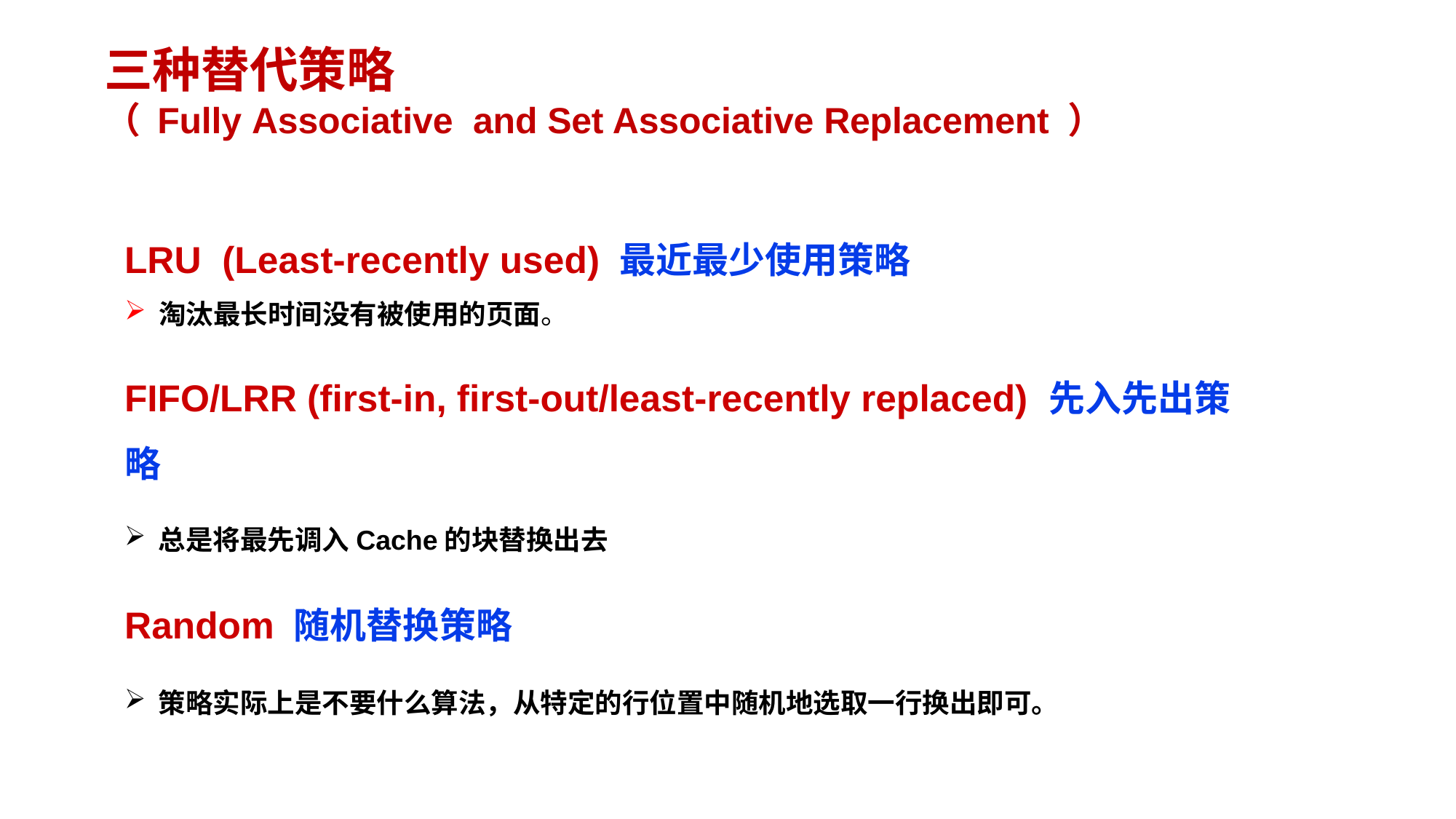

# 三种替代策略 （ Fully Associative  and Set Associative Replacement ）
LRU  (Least-recently used) 最近最少使用策略
淘汰最长时间没有被使用的页面。
FIFO/LRR (first-in, first-out/least-recently replaced) 先入先出策略
总是将最先调入Cache的块替换出去
Random 随机替换策略
策略实际上是不要什么算法，从特定的行位置中随机地选取一行换出即可。